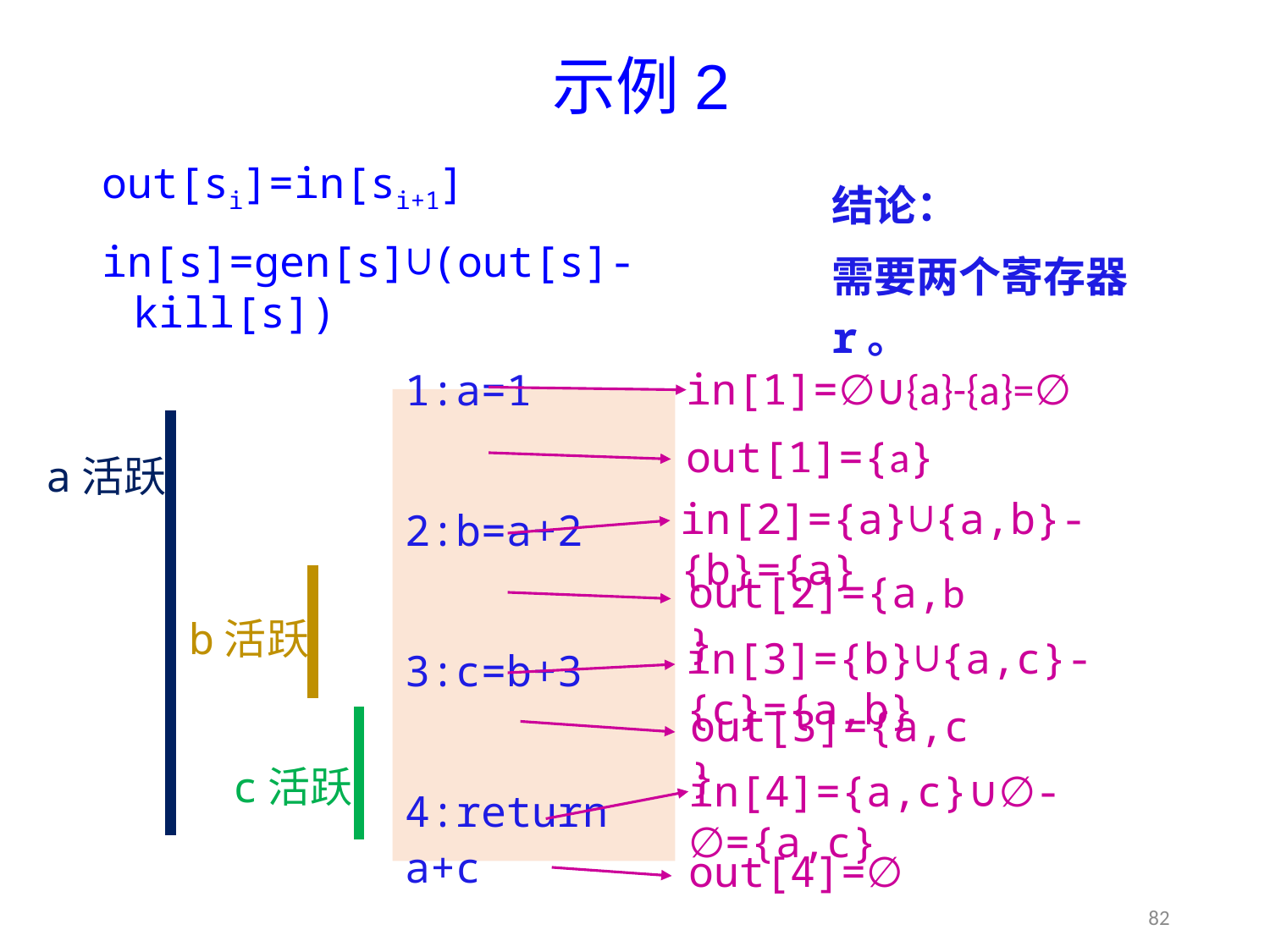

# 示例2
out[si]=in[si+1]
in[s]=gen[s]∪(out[s]-kill[s])
结论：
需要两个寄存器r。
in[1]=∅∪{a}-{a}=∅
1:a=1
2:b=a+2
3:c=b+3
4:return a+c
a活跃
out[1]={a}
in[2]={a}∪{a,b}-{b}={a}
b活跃
out[2]={a,b}
in[3]={b}∪{a,c}-{c}={a,b}
out[3]={a,c}
c活跃
in[4]={a,c}∪∅-∅={a,c}
out[4]=∅
82